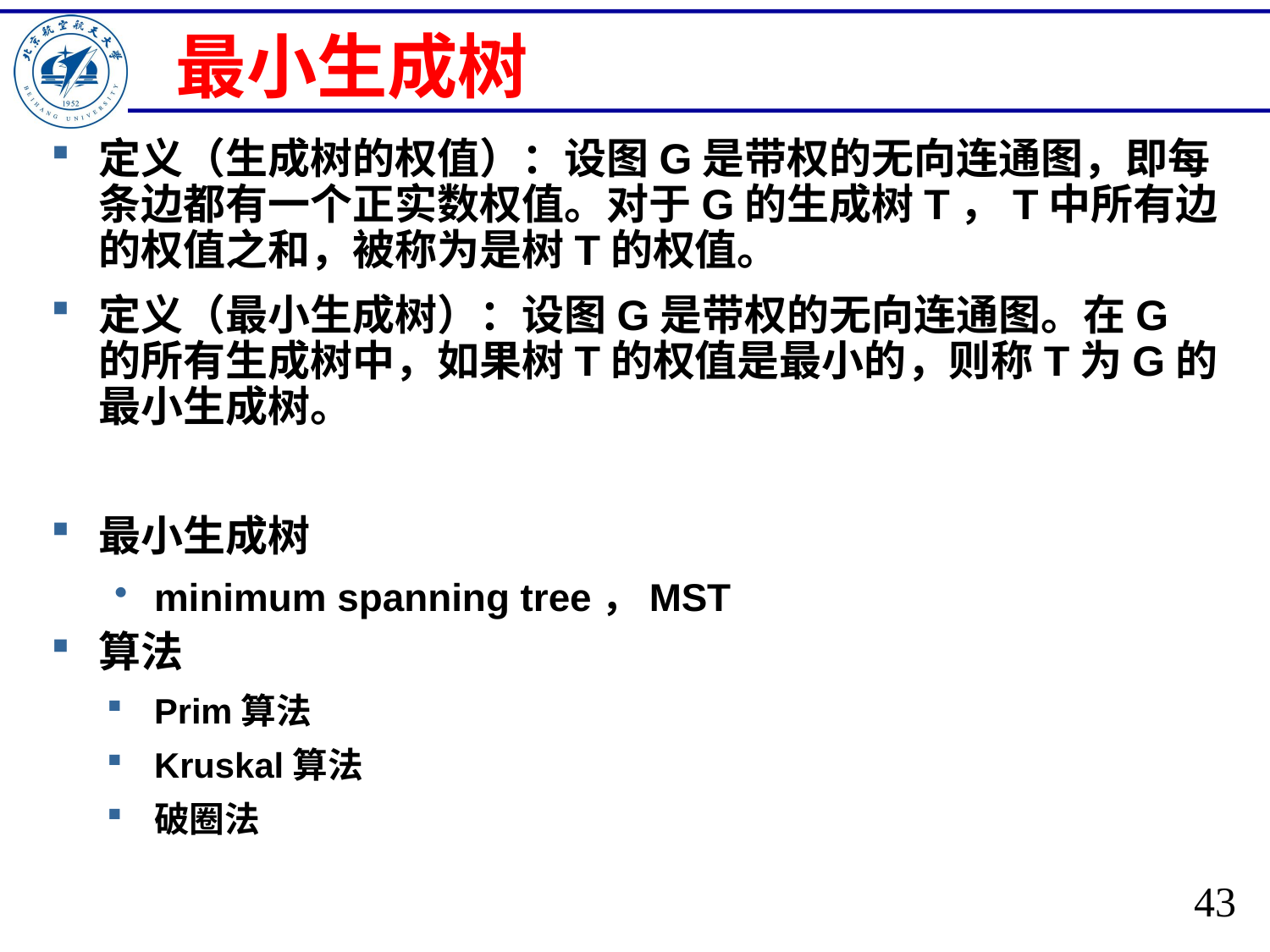

# 最小生成树
定义（生成树的权值）：设图G是带权的无向连通图，即每条边都有一个正实数权值。对于G的生成树T，T中所有边的权值之和，被称为是树T的权值。
定义（最小生成树）：设图G是带权的无向连通图。在G的所有生成树中，如果树T的权值是最小的，则称T为G的最小生成树。

最小生成树
minimum spanning tree，MST
算法
Prim算法
Kruskal算法
破圈法